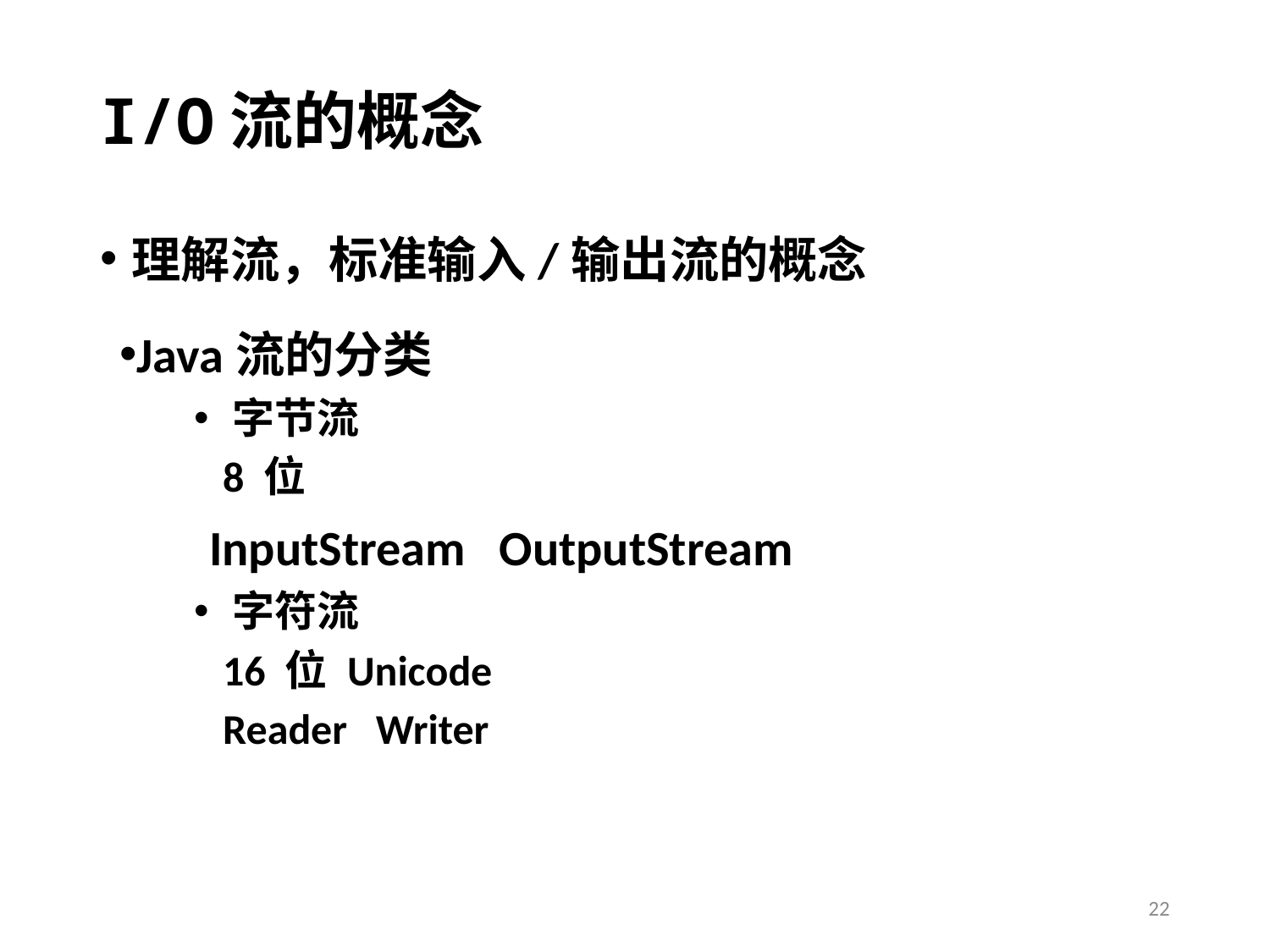

# I/O流的概念
理解流，标准输入/输出流的概念

Java流的分类
字节流
   8 位
        InputStream   OutputStream
字符流
   16 位 Unicode
   Reader   Writer

22